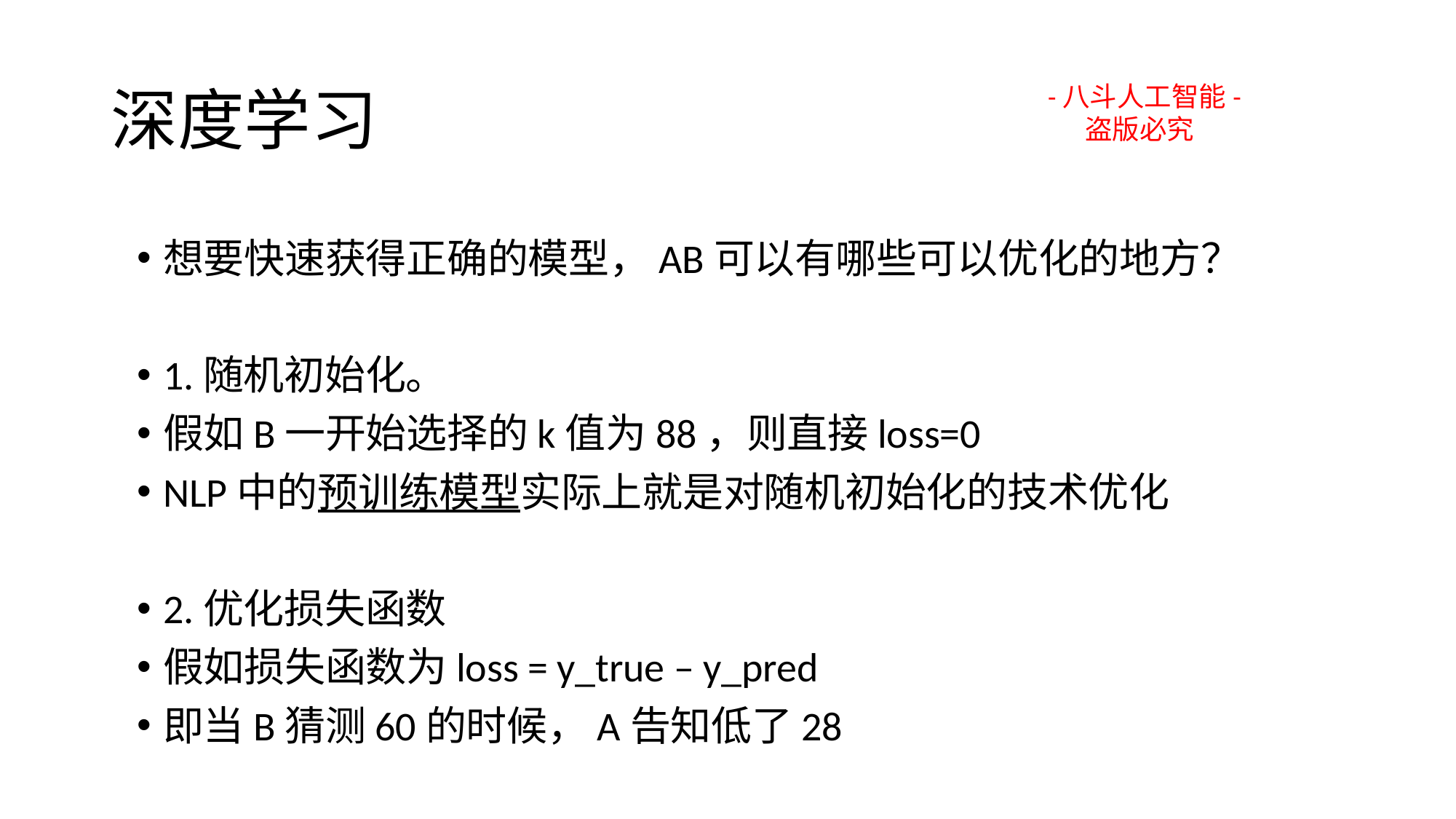

# 深度学习
-八斗人工智能-
     盗版必究
想要快速获得正确的模型，AB可以有哪些可以优化的地方？

1.随机初始化。
假如B一开始选择的k值为88，则直接loss=0
NLP中的预训练模型实际上就是对随机初始化的技术优化

2.优化损失函数
假如损失函数为loss = y_true – y_pred
即当B猜测60的时候，A告知低了28